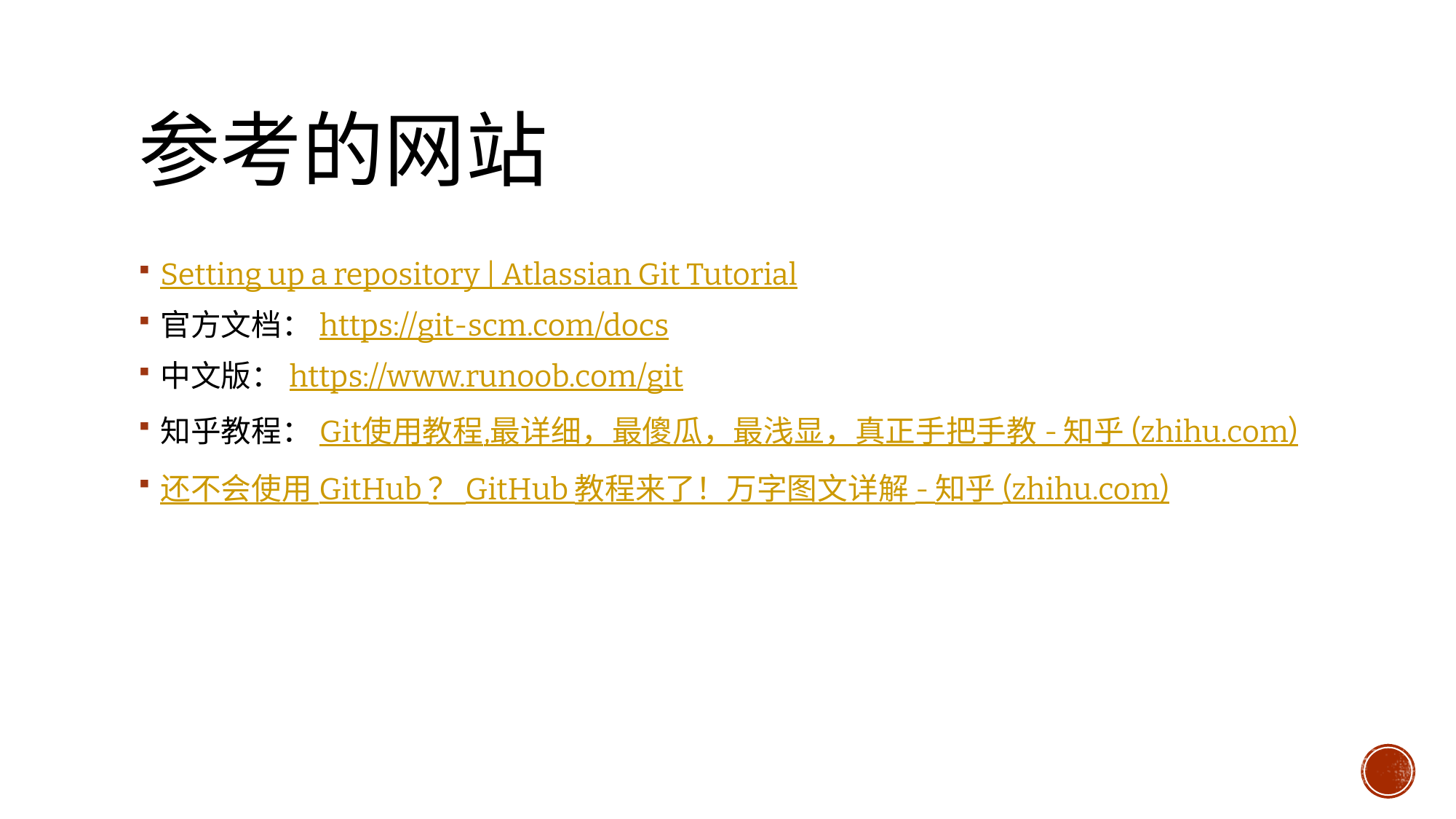

# 参考的网站
Setting up a repository | Atlassian Git Tutorial
官方文档：https://git-scm.com/docs
中文版：https://www.runoob.com/git
知乎教程：Git使用教程,最详细，最傻瓜，最浅显，真正手把手教 - 知乎 (zhihu.com)
还不会使用 GitHub ？ GitHub 教程来了！万字图文详解 - 知乎 (zhihu.com)